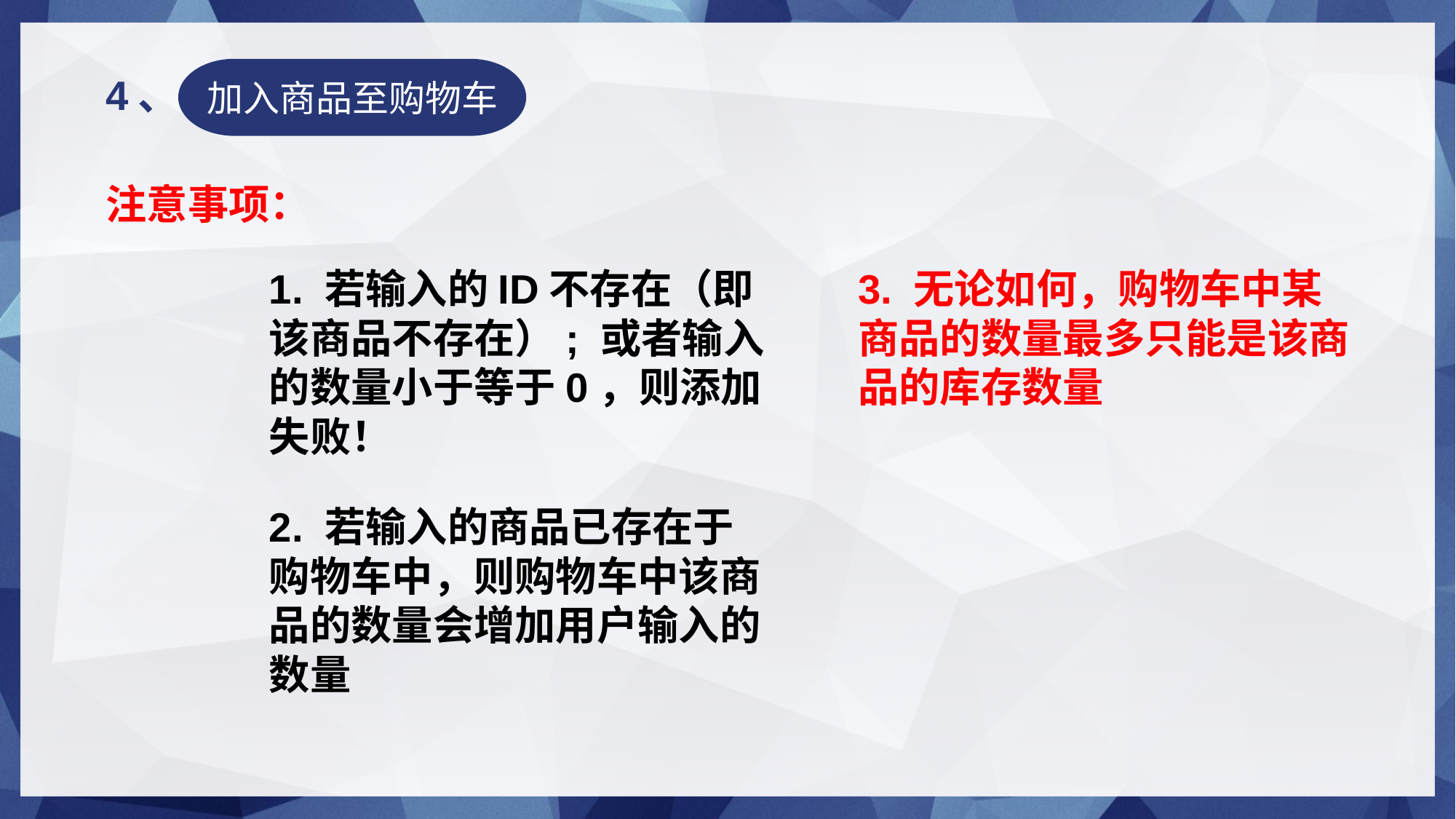

加入商品至购物车
4、
注意事项：
1. 若输入的ID不存在（即该商品不存在）; 或者输入的数量小于等于0，则添加失败！
3. 无论如何，购物车中某商品的数量最多只能是该商品的库存数量
2. 若输入的商品已存在于购物车中，则购物车中该商品的数量会增加用户输入的数量